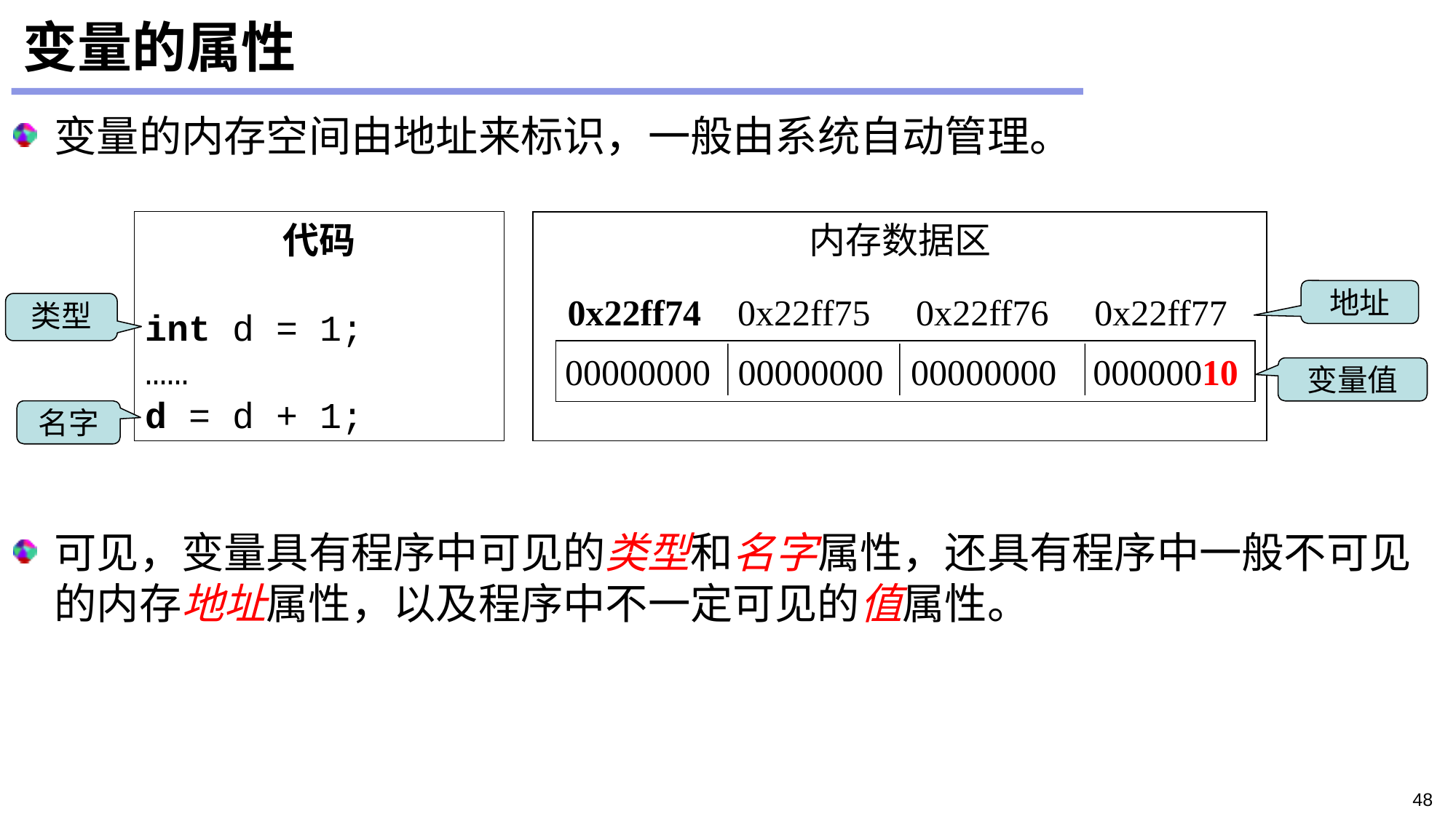

# 变量的属性
变量的内存空间由地址来标识，一般由系统自动管理。

可见，变量具有程序中可见的类型和名字属性，还具有程序中一般不可见的内存地址属性，以及程序中不一定可见的值属性。

代码

int d = 1;
……
d = d + 1;
内存数据区

地址
 0x22ff74    0x22ff75     0x22ff76     0x22ff77
类型
 00000000   00000000   00000000    00000010

 00000000   00000000   00000000    00000001

变量值
名字
48